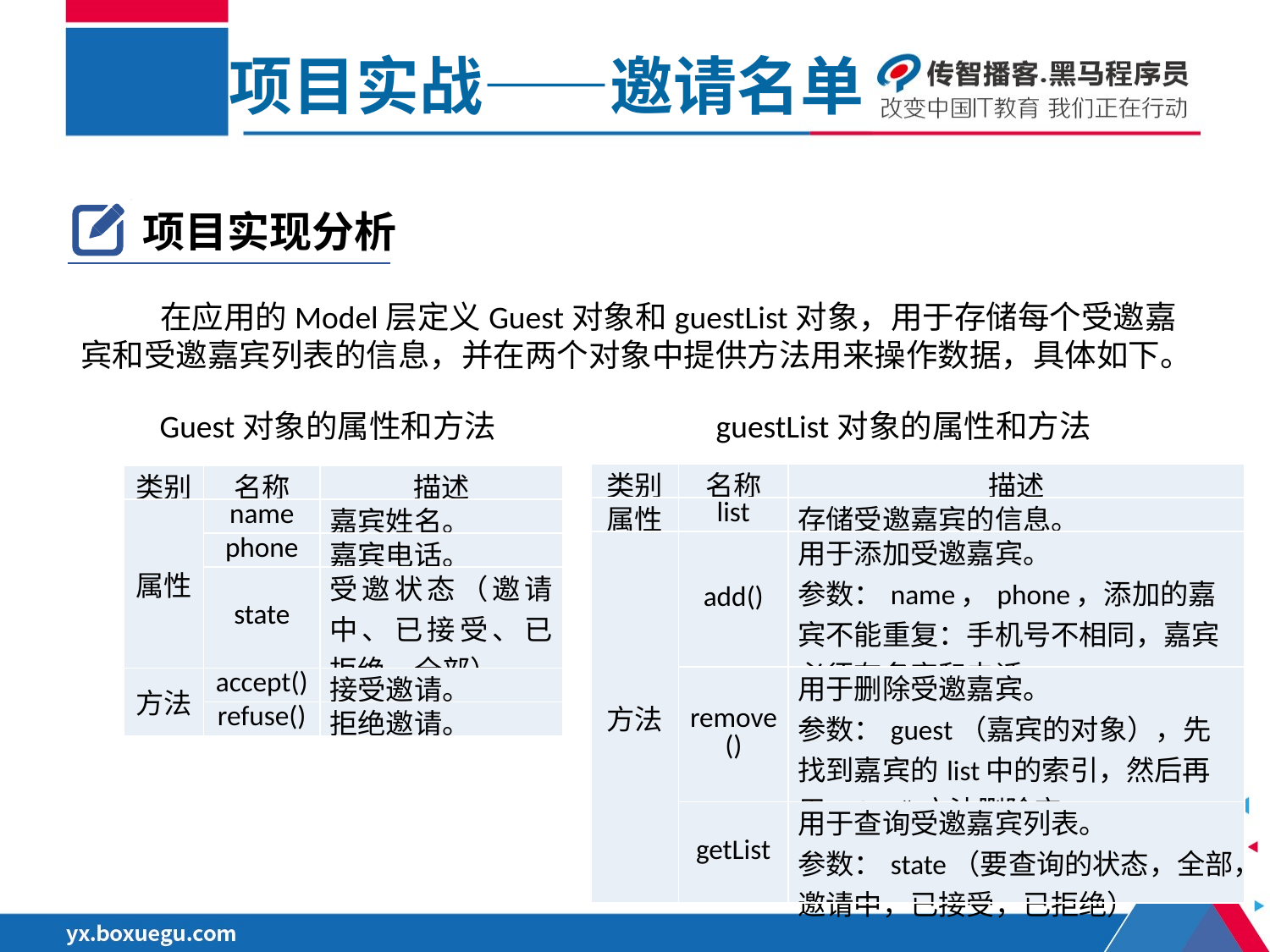

项目实战——邀请名单
项目实现分析

          在应用的Model层定义Guest对象和guestList对象，用于存储每个受邀嘉宾和受邀嘉宾列表的信息，并在两个对象中提供方法用来操作数据，具体如下。
Guest对象的属性和方法
guestList对象的属性和方法
| 类别 | 名称 | 描述 |
| --- | --- | --- |
| 属性 | list | 存储受邀嘉宾的信息。 |
| 方法 | add() | 用于添加受邀嘉宾。 参数：name，phone，添加的嘉宾不能重复：手机号不相同，嘉宾必须有名字和电话。 |
|  | remove() | 用于删除受邀嘉宾。 参数：guest（嘉宾的对象），先找到嘉宾的list中的索引，然后再用splice()方法删除它。 |
|  | getList | 用于查询受邀嘉宾列表。 参数：state（要查询的状态，全部，邀请中，已接受，已拒绝） |
| 类别 | 名称 | 描述 |
| --- | --- | --- |
| 属性 | name | 嘉宾姓名。 |
|  | phone | 嘉宾电话。 |
|  | state | 受邀状态（邀请中、已接受、已拒绝、全部）。 |
| 方法 | accept() | 接受邀请。 |
|  | refuse() | 拒绝邀请。 |